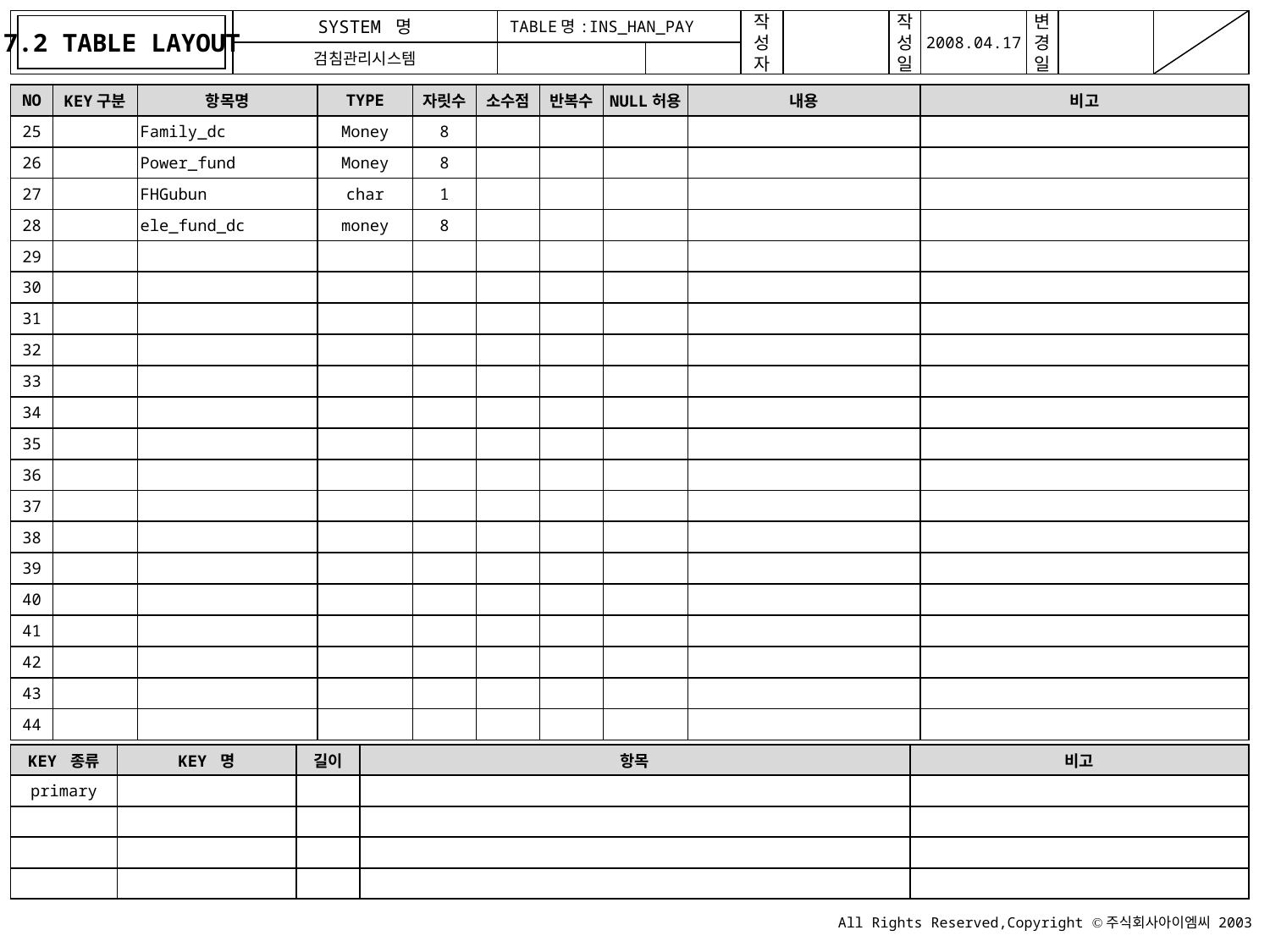

7.2 TABLE LAYOUT
TABLE명:INS_HAN_PAY
| NO | KEY구분 | 항목명 | TYPE | 자릿수 | 소수점 | 반복수 | NULL허용 | 내용 | 비고 |
| --- | --- | --- | --- | --- | --- | --- | --- | --- | --- |
| 25 |  | Family\_dc | Money | 8 |  |  |  |  |  |
| 26 |  | Power\_fund | Money | 8 |  |  |  |  |  |
| 27 |  | FHGubun | char | 1 |  |  |  |  |  |
| 28 |  | ele\_fund\_dc | money | 8 |  |  |  |  |  |
| 29 |  |  |  |  |  |  |  |  |  |
| 30 |  |  |  |  |  |  |  |  |  |
| 31 |  |  |  |  |  |  |  |  |  |
| 32 |  |  |  |  |  |  |  |  |  |
| 33 |  |  |  |  |  |  |  |  |  |
| 34 |  |  |  |  |  |  |  |  |  |
| 35 |  |  |  |  |  |  |  |  |  |
| 36 |  |  |  |  |  |  |  |  |  |
| 37 |  |  |  |  |  |  |  |  |  |
| 38 |  |  |  |  |  |  |  |  |  |
| 39 |  |  |  |  |  |  |  |  |  |
| 40 |  |  |  |  |  |  |  |  |  |
| 41 |  |  |  |  |  |  |  |  |  |
| 42 |  |  |  |  |  |  |  |  |  |
| 43 |  |  |  |  |  |  |  |  |  |
| 44 |  |  |  |  |  |  |  |  |  |
| KEY 종류 | KEY 명 | 길이 | 항목 | 비고 |
| --- | --- | --- | --- | --- |
| primary |  |  |  |  |
|  |  |  |  |  |
|  |  |  |  |  |
|  |  |  |  |  |